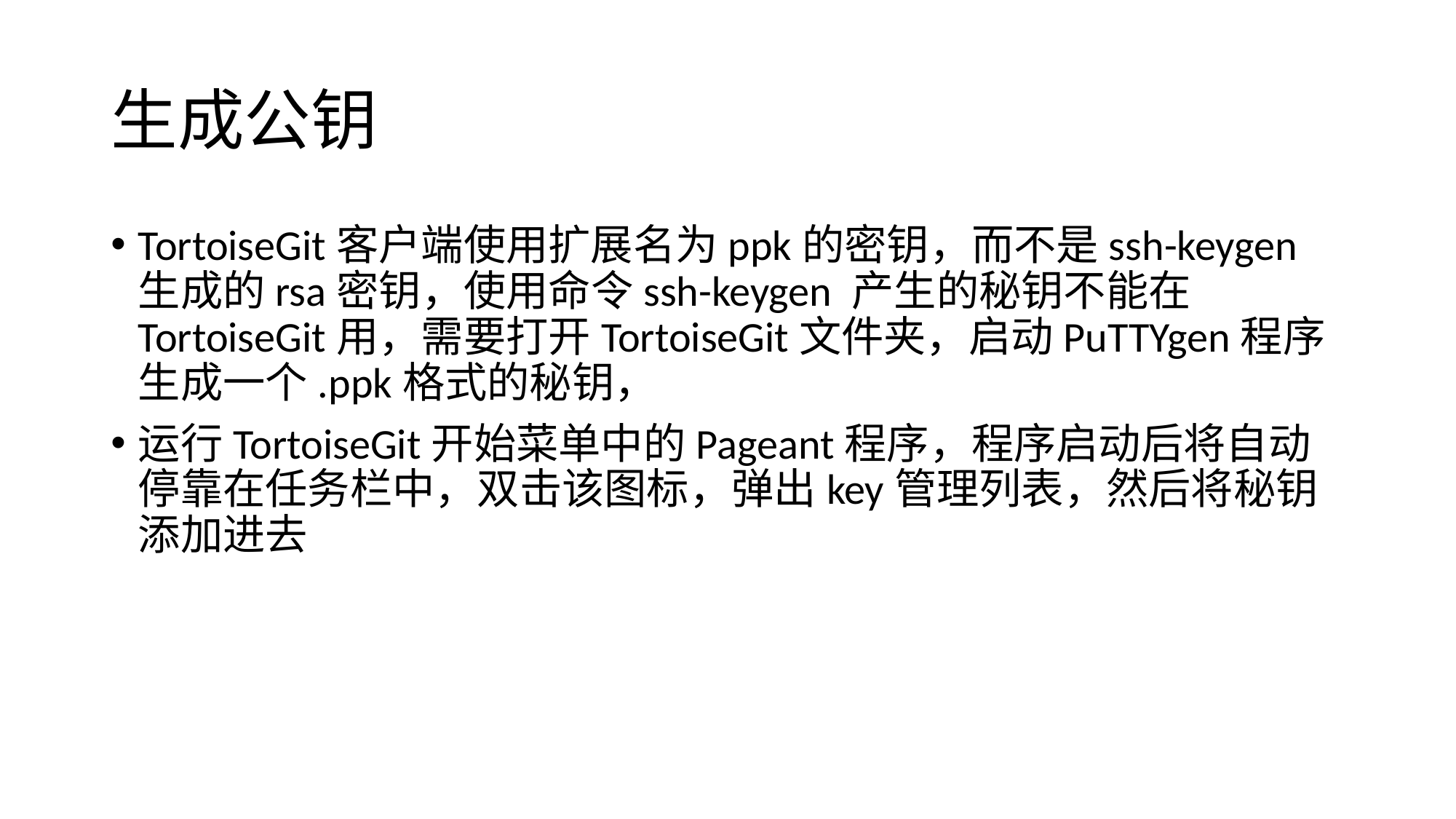

# 生成公钥
TortoiseGit客户端使用扩展名为ppk的密钥，而不是ssh-keygen生成的rsa密钥，使用命令ssh-keygen 产生的秘钥不能在TortoiseGit用，需要打开TortoiseGit文件夹，启动PuTTYgen程序生成一个.ppk格式的秘钥，
运行TortoiseGit开始菜单中的Pageant程序，程序启动后将自动停靠在任务栏中，双击该图标，弹出key管理列表，然后将秘钥添加进去